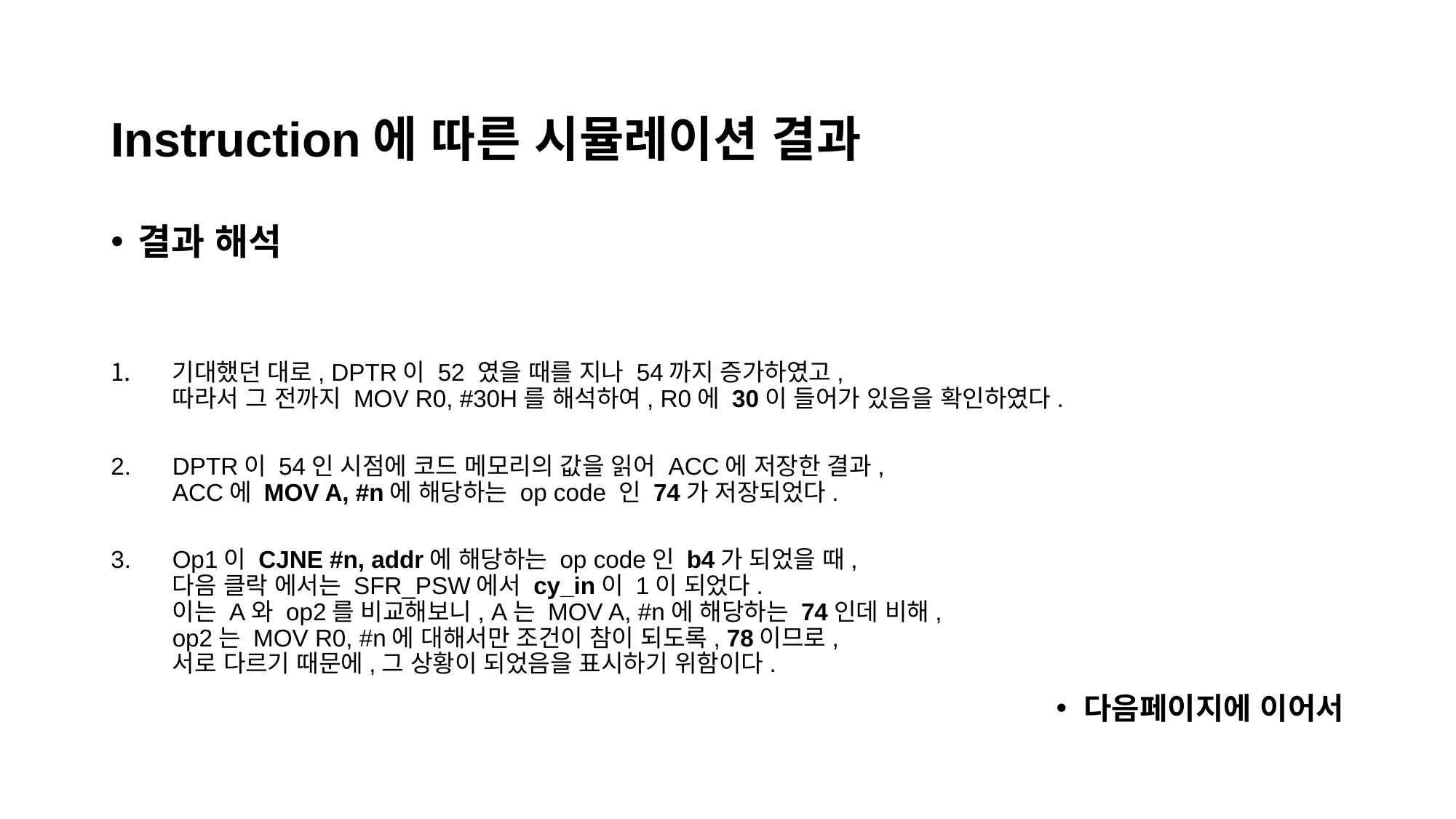

Instruction에 따른 시뮬레이션 결과
결과 해석

기대했던 대로, DPTR이 52 였을 때를 지나 54까지 증가하였고,
따라서 그 전까지 MOV R0, #30H를 해석하여, R0에 30이 들어가 있음을 확인하였다.
DPTR이 54인 시점에 코드 메모리의 값을 읽어 ACC에 저장한 결과,
ACC에 MOV A, #n에 해당하는 op code 인 74가 저장되었다.
Op1이 CJNE #n, addr에 해당하는 op code인 b4가 되었을 때,
다음 클락 에서는 SFR_PSW에서 cy_in이 1이 되었다.
이는 A와 op2를 비교해보니, A는 MOV A, #n에 해당하는 74인데 비해,
op2는 MOV R0, #n에 대해서만 조건이 참이 되도록, 78이므로,
서로 다르기 때문에,그 상황이 되었음을 표시하기 위함이다.
다음페이지에 이어서